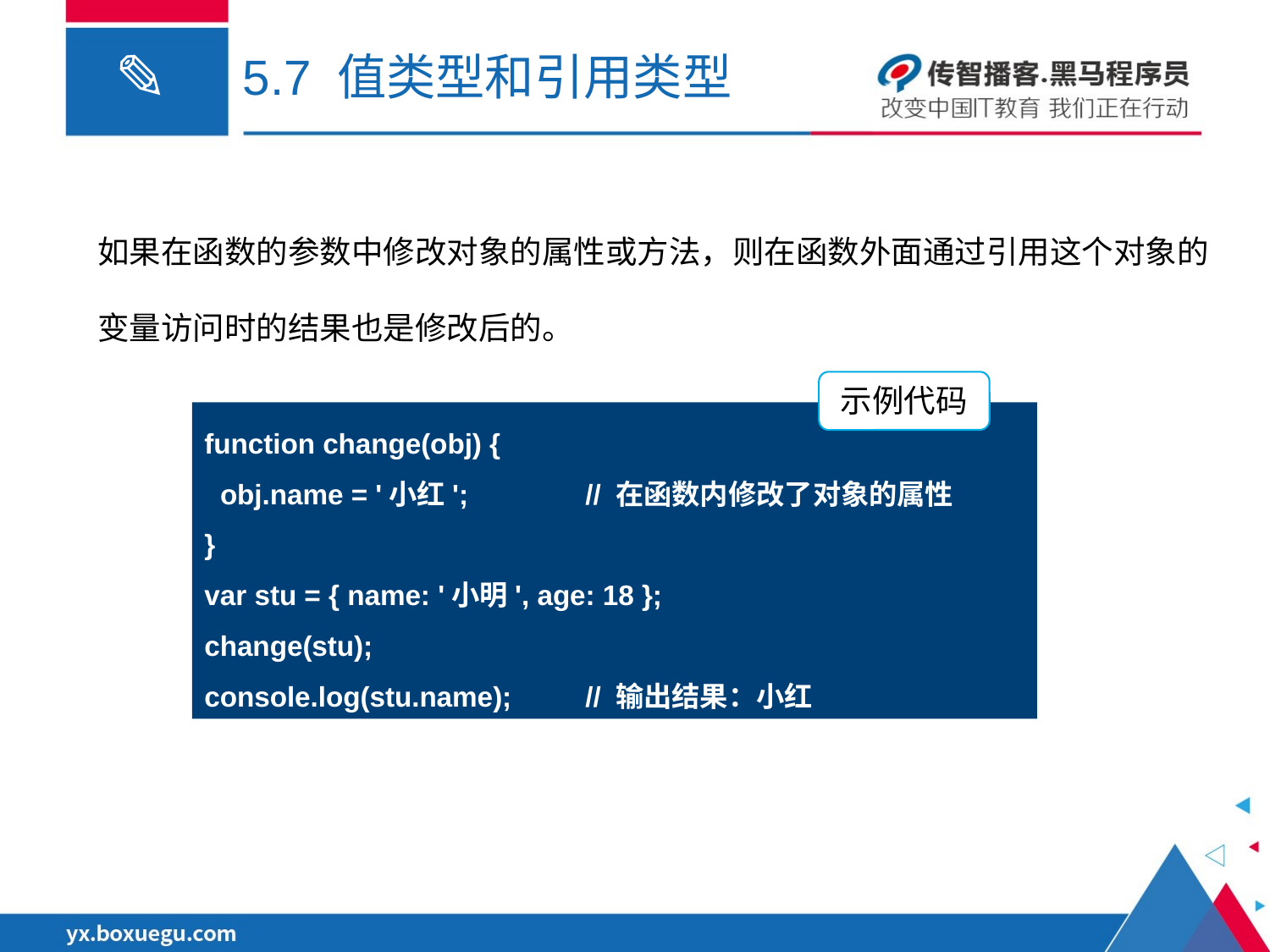

# 5.7 值类型和引用类型
如果在函数的参数中修改对象的属性或方法，则在函数外面通过引用这个对象的变量访问时的结果也是修改后的。
示例代码
function change(obj) {
  obj.name = '小红';	// 在函数内修改了对象的属性
}
var stu = { name: '小明', age: 18 };
change(stu);
console.log(stu.name);	// 输出结果：小红